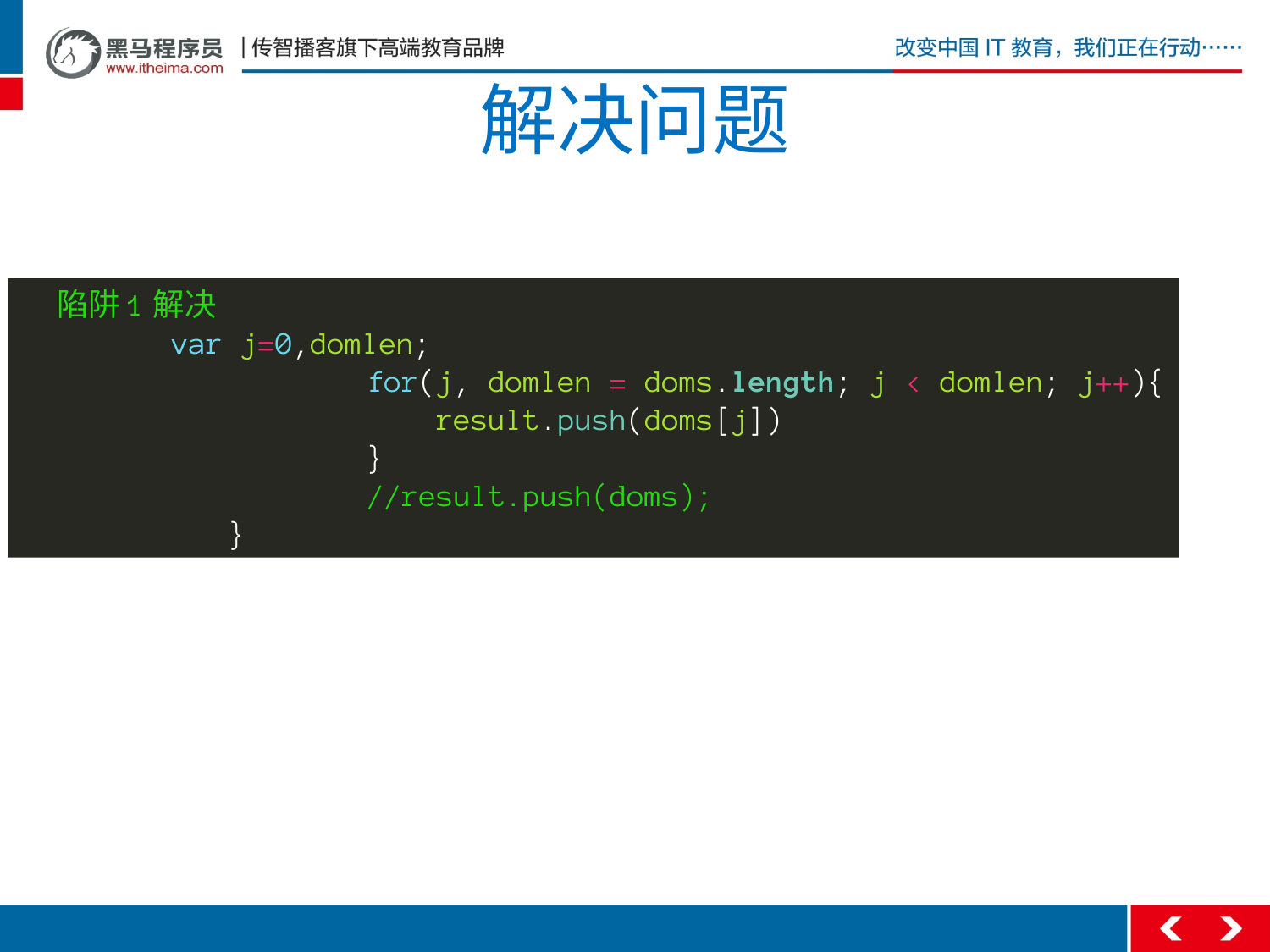

# 解决问题

    陷阱1解决
                    var j=0,domlen;
                    for(j, domlen = doms.length; j < domlen; j++){
                        result.push(doms[j])
                    }
                    //result.push(doms);
            }